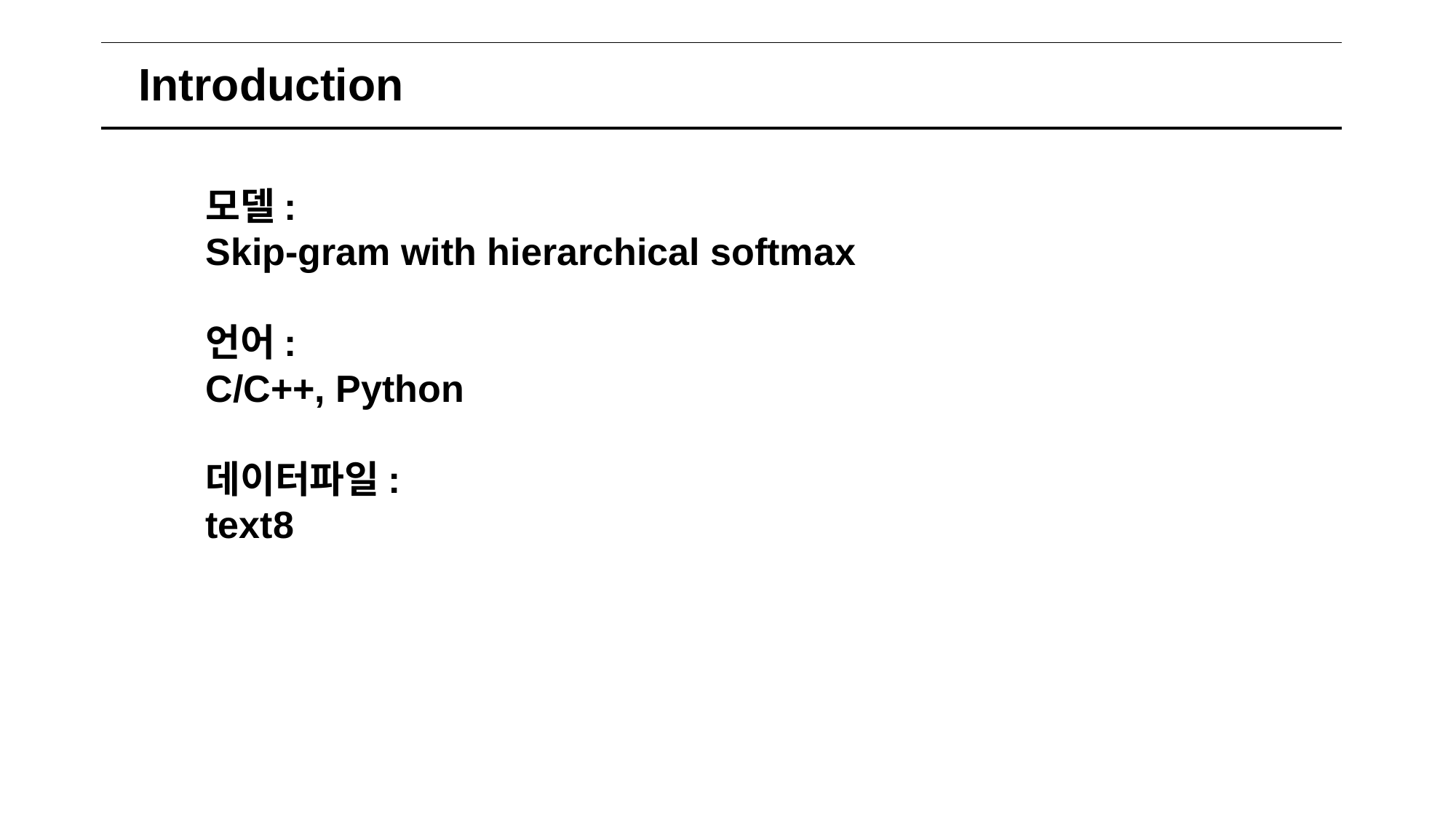

| Introduction |
| --- |
모델:
Skip-gram with hierarchical softmax

언어:
C/C++, Python

데이터파일:
text8